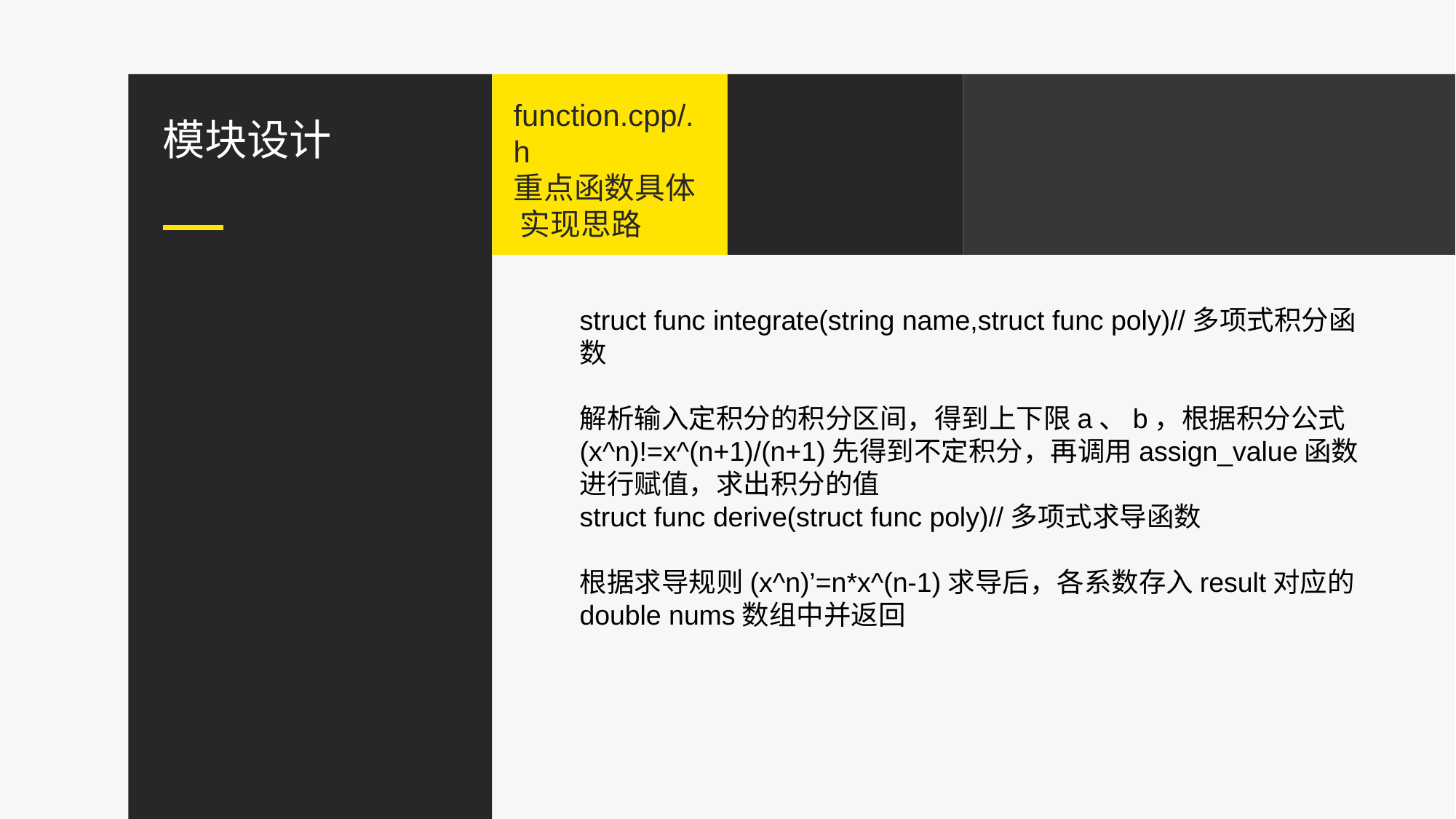

function.cpp/.h
重点函数具体   实现思路
模块设计

struct func integrate(string name,struct func poly)//多项式积分函数

解析输入定积分的积分区间，得到上下限a、b，根据积分公式(x^n)!=x^(n+1)/(n+1)先得到不定积分，再调用assign_value函数进行赋值，求出积分的值
struct func derive(struct func poly)//多项式求导函数

根据求导规则(x^n)’=n*x^(n-1)求导后，各系数存入result对应的double nums数组中并返回